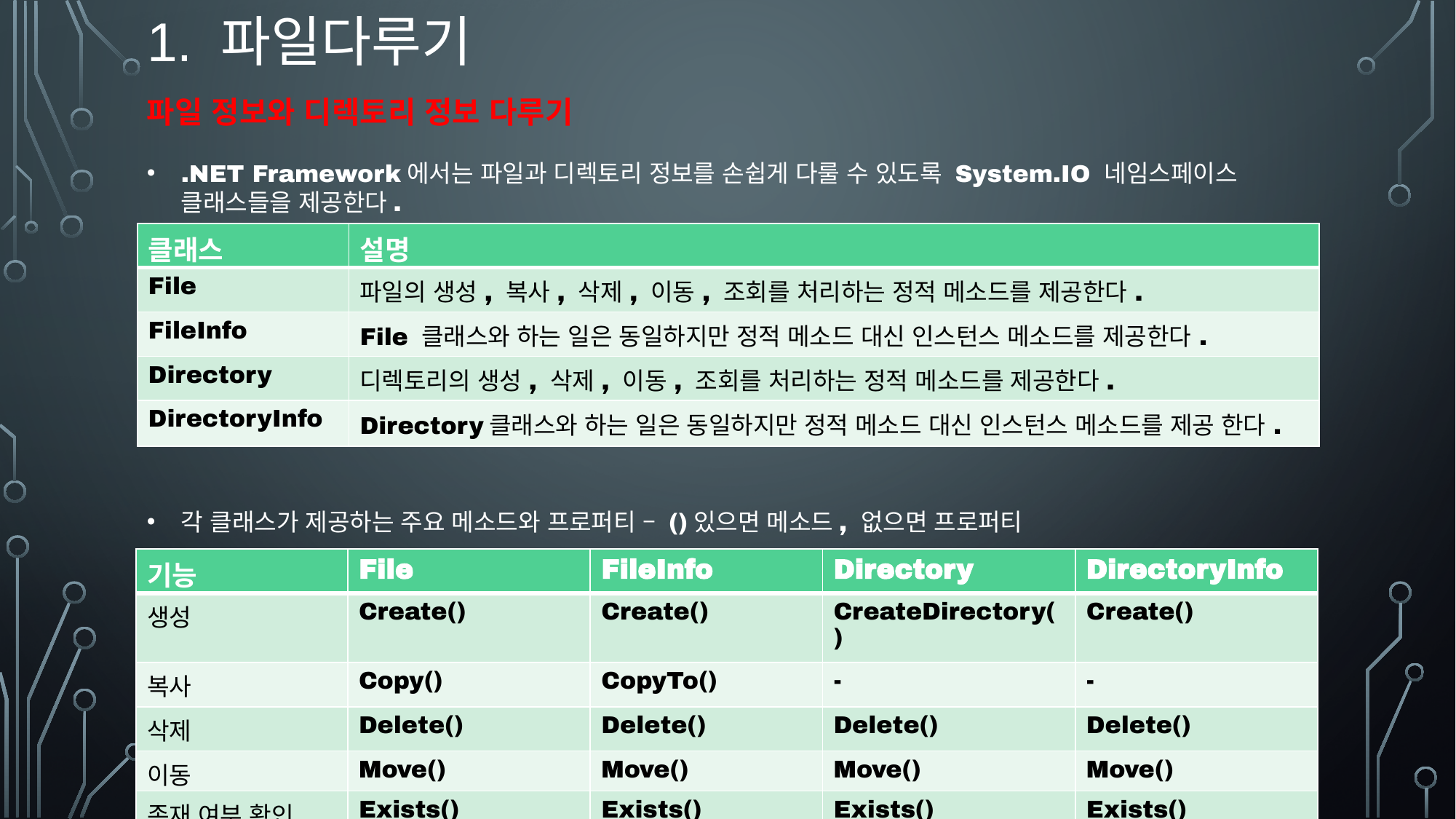

# 1. 파일다루기
파일 정보와 디렉토리 정보 다루기

.NET Framework에서는 파일과 디렉토리 정보를 손쉽게 다룰 수 있도록 System.IO 네임스페이스 클래스들을 제공한다.

각 클래스가 제공하는 주요 메소드와 프로퍼티 – ()있으면 메소드, 없으면 프로퍼티
| 클래스 | 설명 |
| --- | --- |
| File | 파일의 생성, 복사, 삭제, 이동, 조회를 처리하는 정적 메소드를 제공한다. |
| FileInfo | File 클래스와 하는 일은 동일하지만 정적 메소드 대신 인스턴스 메소드를 제공한다. |
| Directory | 디렉토리의 생성, 삭제, 이동, 조회를 처리하는 정적 메소드를 제공한다. |
| DirectoryInfo | Directory클래스와 하는 일은 동일하지만 정적 메소드 대신 인스턴스 메소드를 제공 한다. |
| 기능 | File | FileInfo | Directory | DirectoryInfo |
| --- | --- | --- | --- | --- |
| 생성 | Create() | Create() | CreateDirectory() | Create() |
| 복사 | Copy() | CopyTo() | - | - |
| 삭제 | Delete() | Delete() | Delete() | Delete() |
| 이동 | Move() | Move() | Move() | Move() |
| 존재 여부 확인 | Exists() | Exists() | Exists() | Exists() |